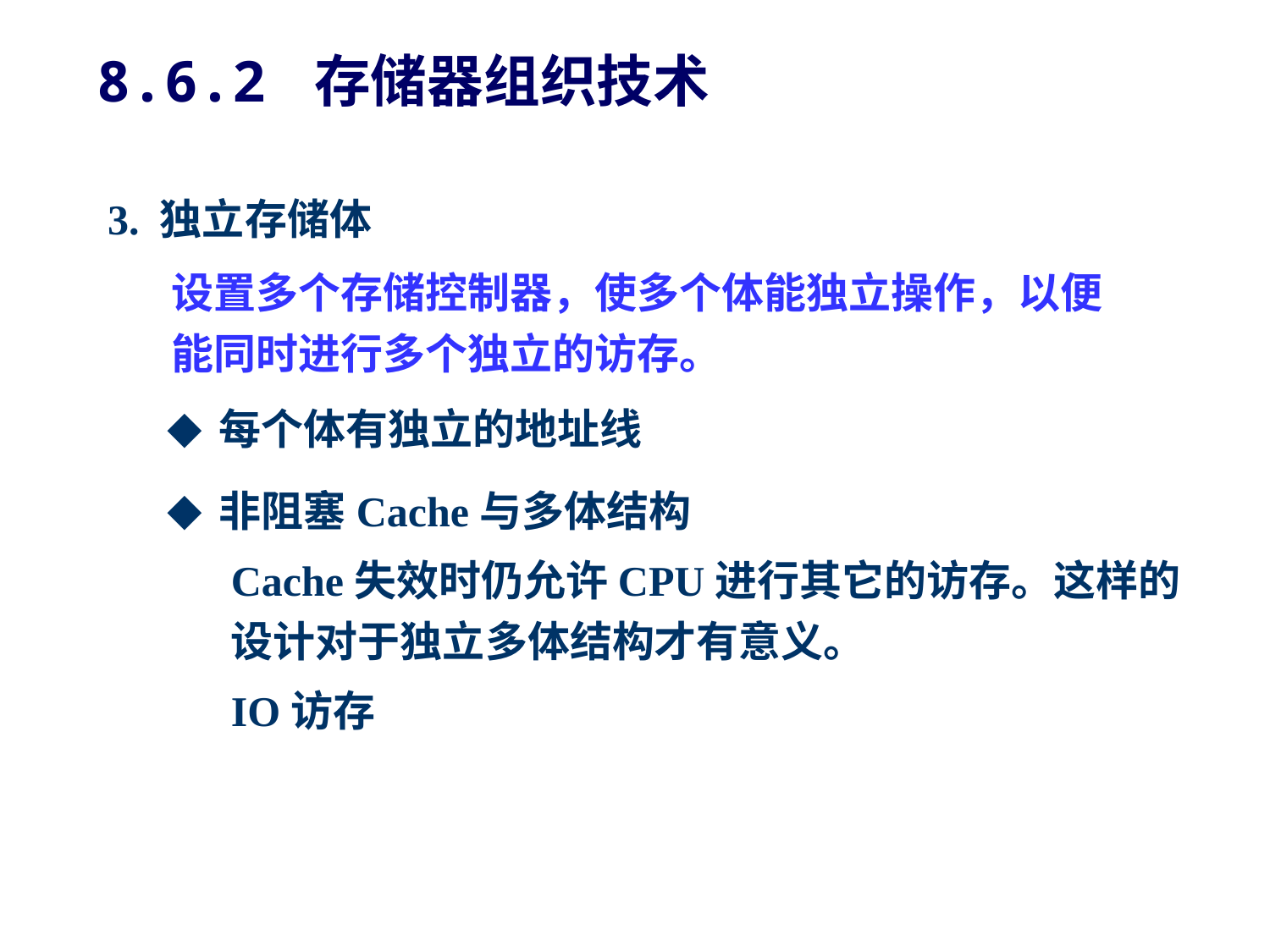

8.6.2 存储器组织技术
3. 独立存储体
设置多个存储控制器，使多个体能独立操作，以便能同时进行多个独立的访存。
◆ 每个体有独立的地址线
◆ 非阻塞Cache与多体结构
Cache失效时仍允许CPU进行其它的访存。这样的设计对于独立多体结构才有意义。
IO访存